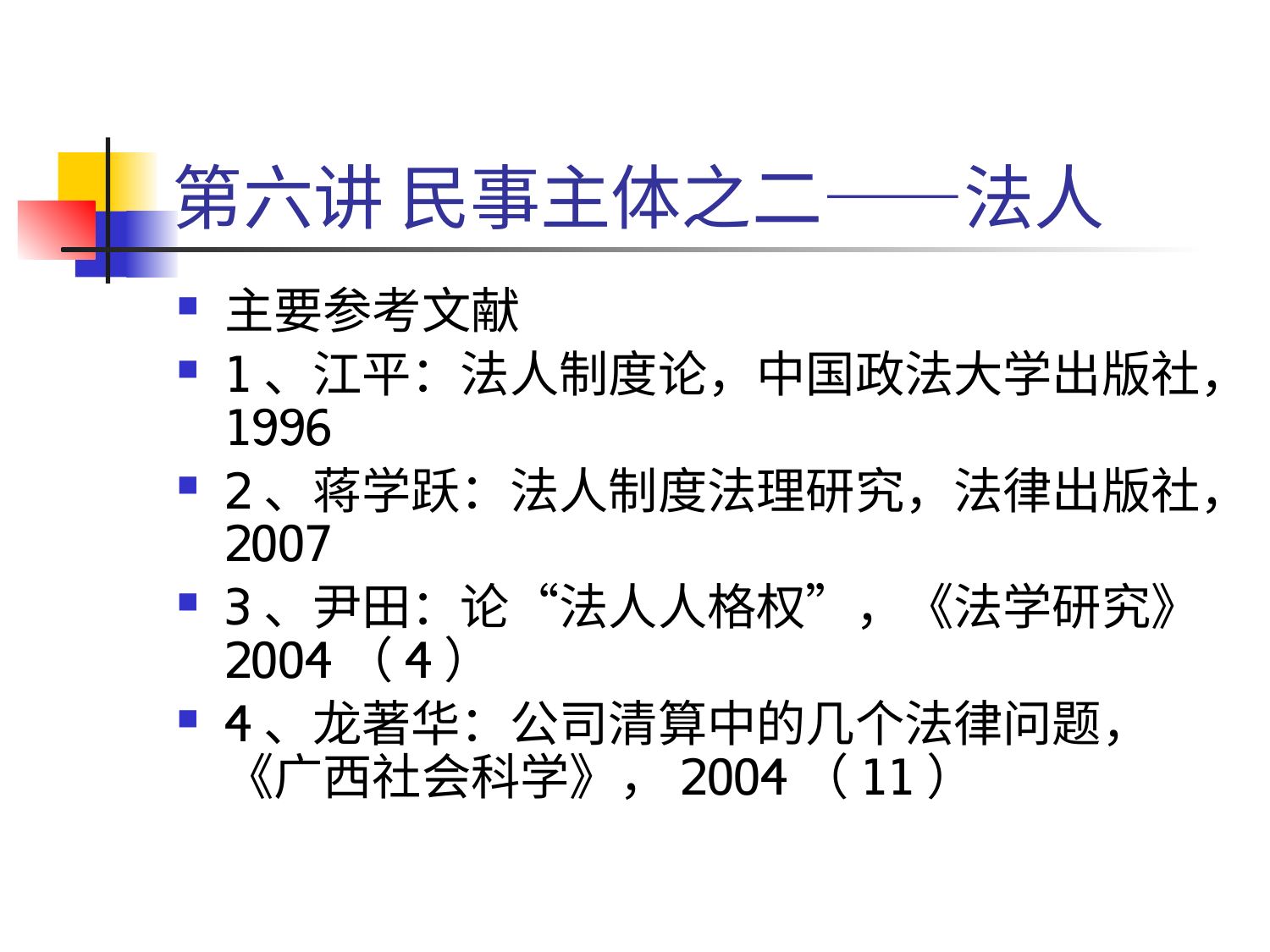

# 第六讲 民事主体之二——法人
主要参考文献
1、江平：法人制度论，中国政法大学出版社，1996
2、蒋学跃：法人制度法理研究，法律出版社，2007
3、尹田：论“法人人格权”，《法学研究》2004（4）
4、龙著华：公司清算中的几个法律问题，《广西社会科学》，2004（11）